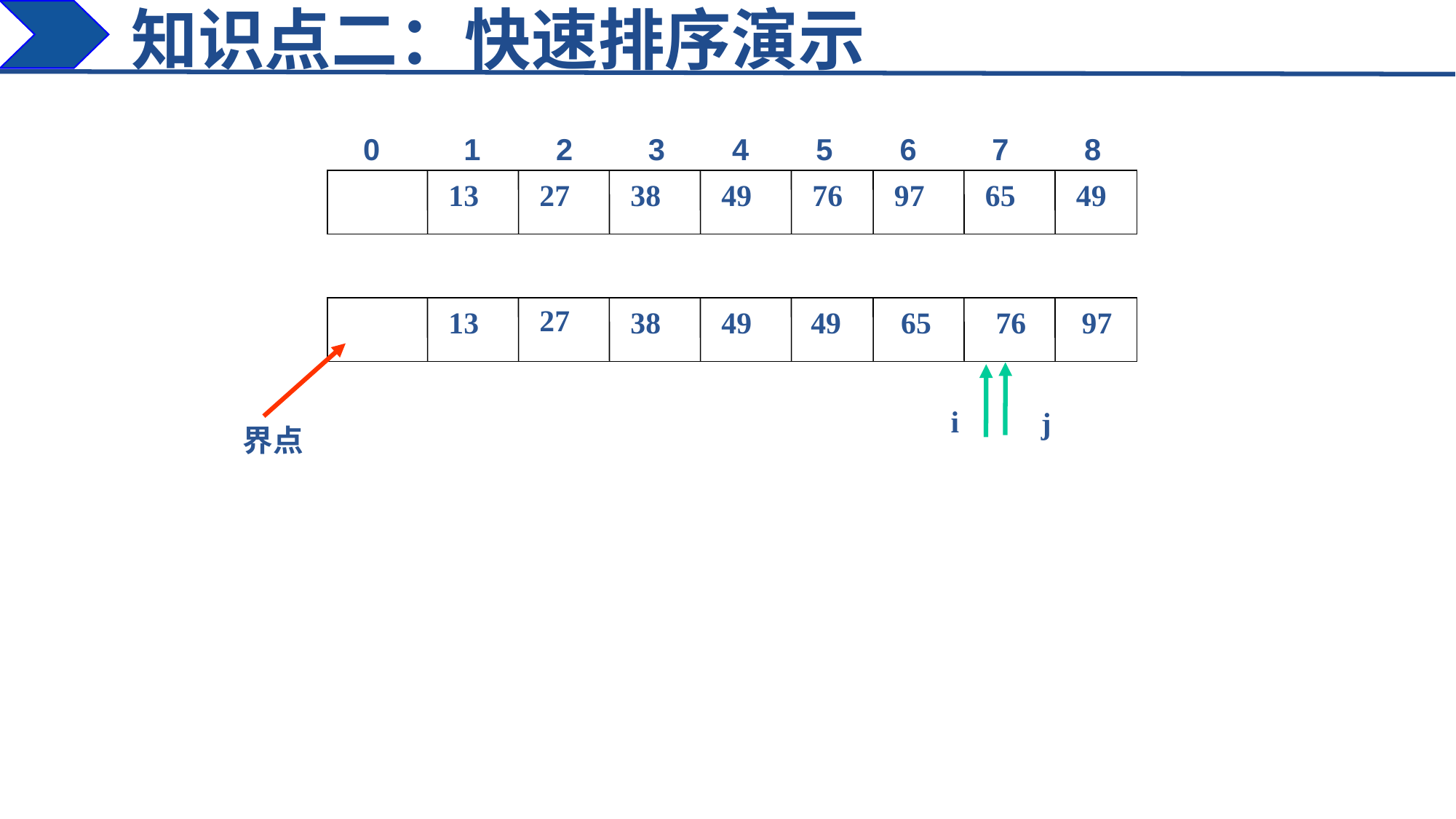

知识点二：快速排序演示
   0          1         2         3        4        5        6         7         8

13
27
38
49
76
97
65
49
27
65

13
38
49
49
76
97

j

i
界点